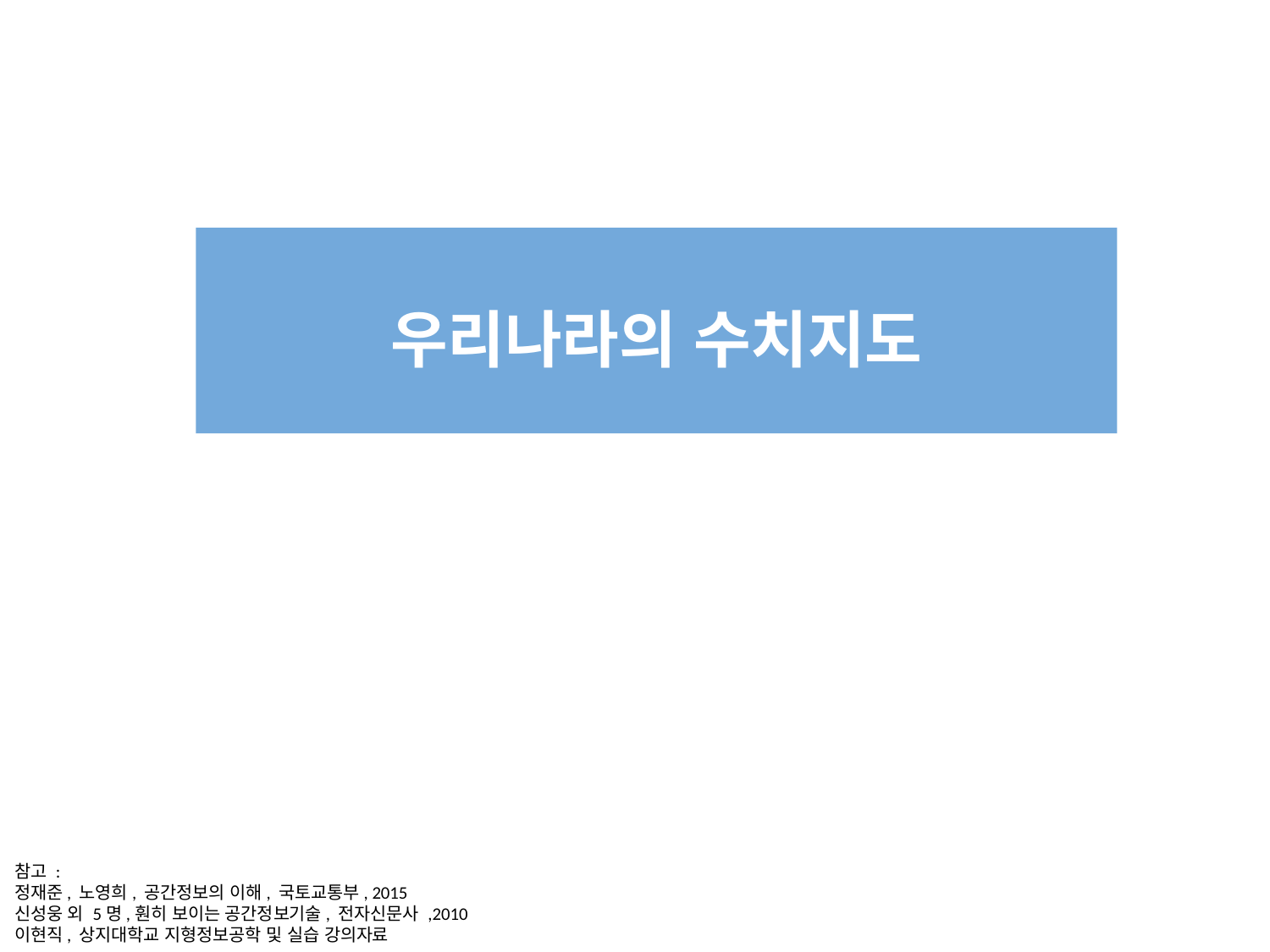

우리나라의 수치지도
참고 :
정재준, 노영희, 공간정보의 이해, 국토교통부, 2015
신성웅 외 5명,훤히 보이는 공간정보기술, 전자신문사 ,2010
이현직, 상지대학교 지형정보공학 및 실습 강의자료